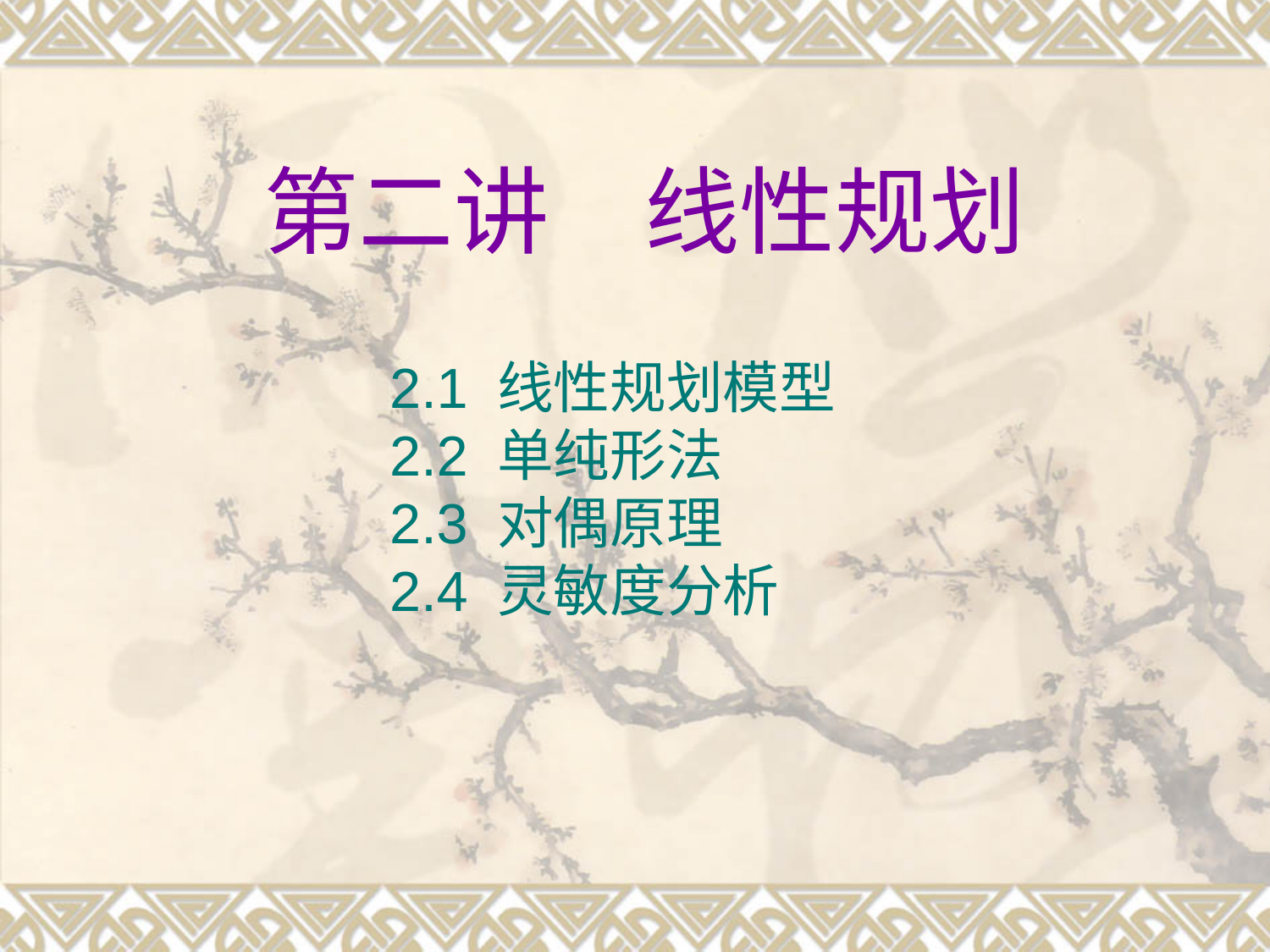

# 第二讲　线性规划
2.1 线性规划模型
2.2 单纯形法
2.3 对偶原理
2.4 灵敏度分析